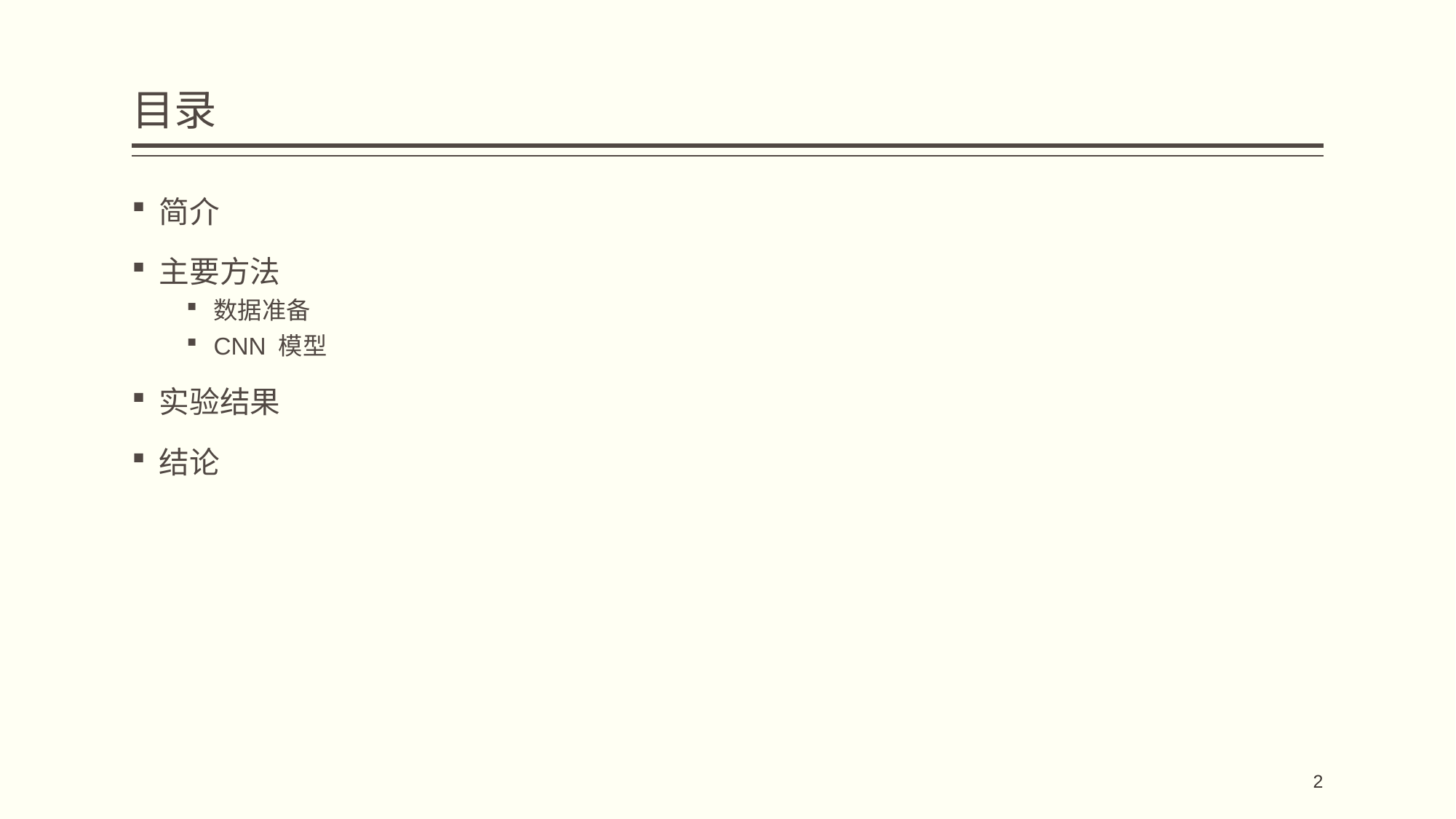

# 目录
简介
主要方法
数据准备
CNN 模型
实验结果
结论
2